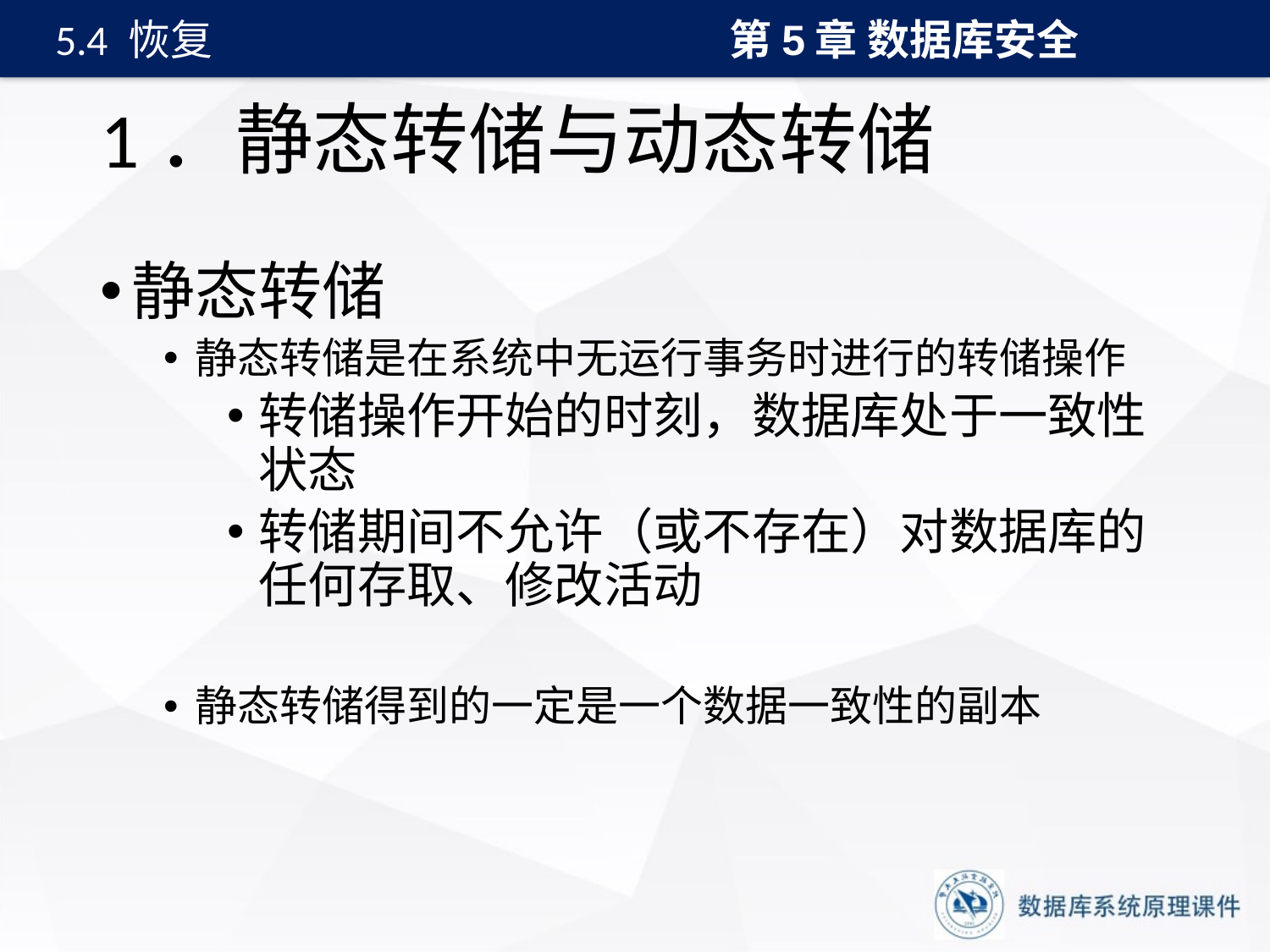

第5章 数据库安全
5.4 恢复
# 1．静态转储与动态转储
静态转储
静态转储是在系统中无运行事务时进行的转储操作
转储操作开始的时刻，数据库处于一致性状态
转储期间不允许（或不存在）对数据库的任何存取、修改活动

静态转储得到的一定是一个数据一致性的副本